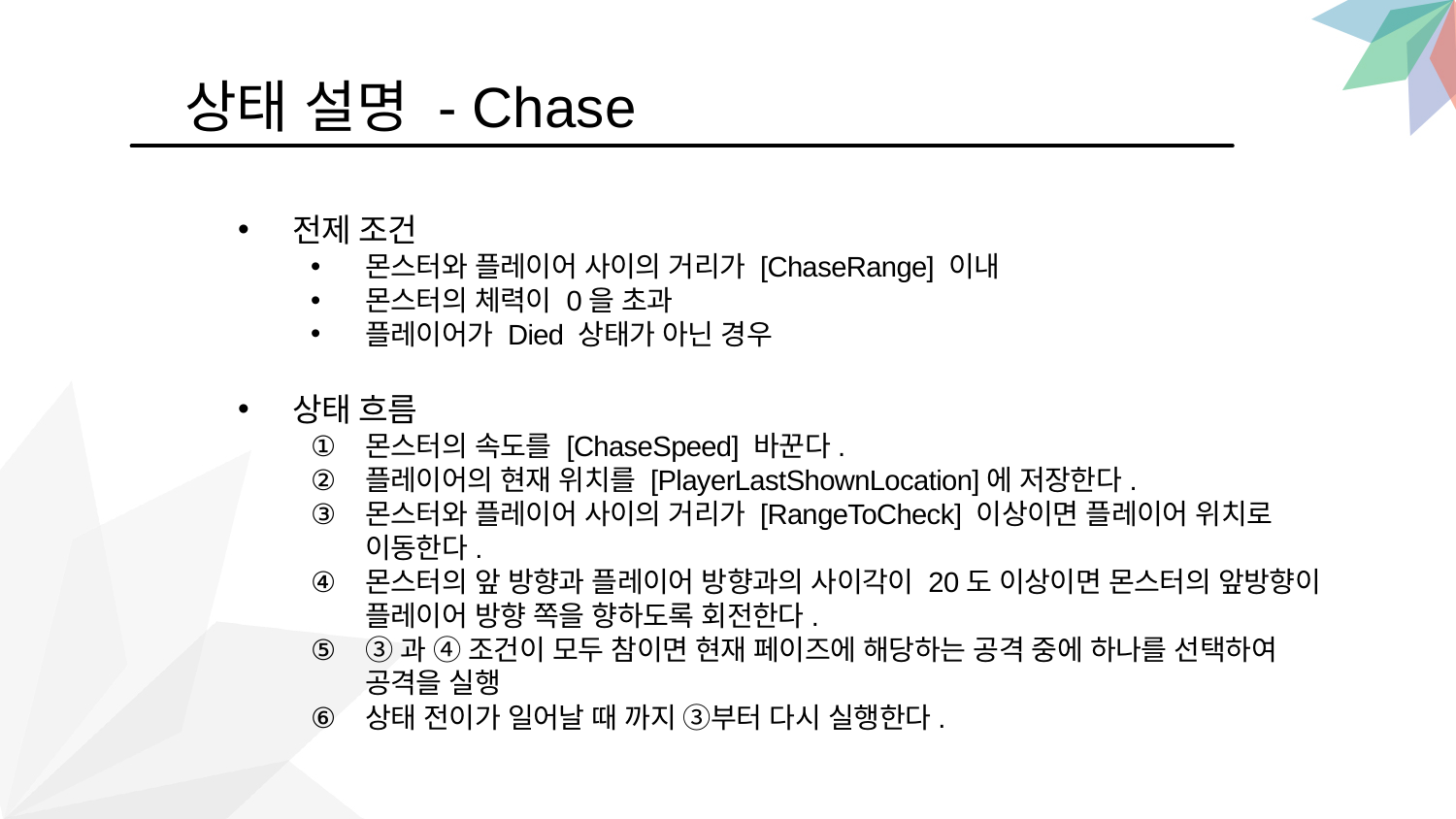

상태 설명 - Chase
전제 조건
몬스터와 플레이어 사이의 거리가 [ChaseRange] 이내
몬스터의 체력이 0을 초과
플레이어가 Died 상태가 아닌 경우

상태 흐름
몬스터의 속도를 [ChaseSpeed] 바꾼다.
플레이어의 현재 위치를 [PlayerLastShownLocation]에 저장한다.
몬스터와 플레이어 사이의 거리가 [RangeToCheck] 이상이면 플레이어 위치로 이동한다.
몬스터의 앞 방향과 플레이어 방향과의 사이각이 20도 이상이면 몬스터의 앞방향이 플레이어 방향 쪽을 향하도록 회전한다.
③과 ④ 조건이 모두 참이면 현재 페이즈에 해당하는 공격 중에 하나를 선택하여 공격을 실행
상태 전이가 일어날 때 까지 ③부터 다시 실행한다.